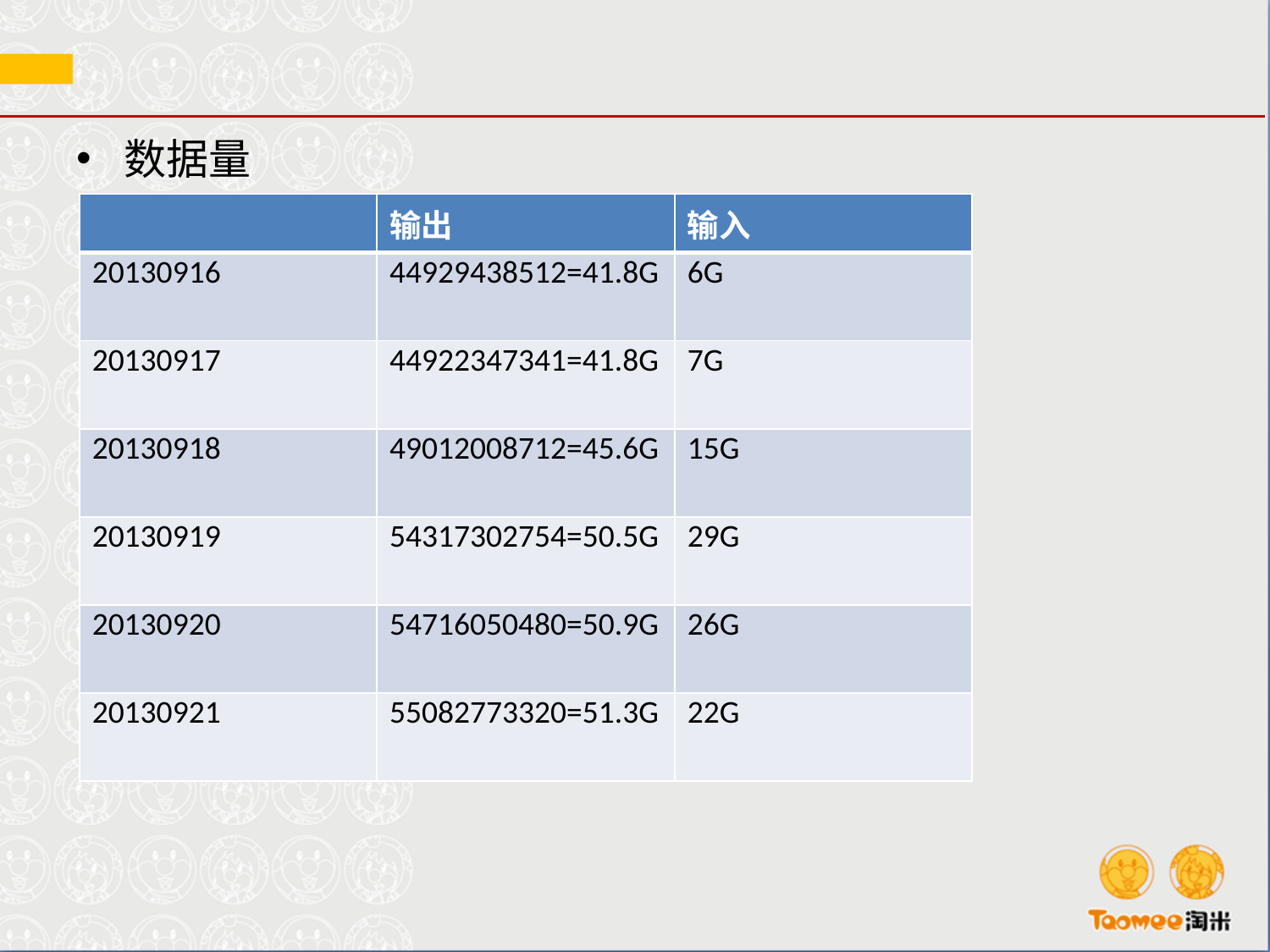

#
数据量

|  | 输出 | 输入 |
| --- | --- | --- |
| 20130916 | 44929438512=41.8G | 6G |
| 20130917 | 44922347341=41.8G | 7G |
| 20130918 | 49012008712=45.6G | 15G |
| 20130919 | 54317302754=50.5G | 29G |
| 20130920 | 54716050480=50.9G | 26G |
| 20130921 | 55082773320=51.3G | 22G |